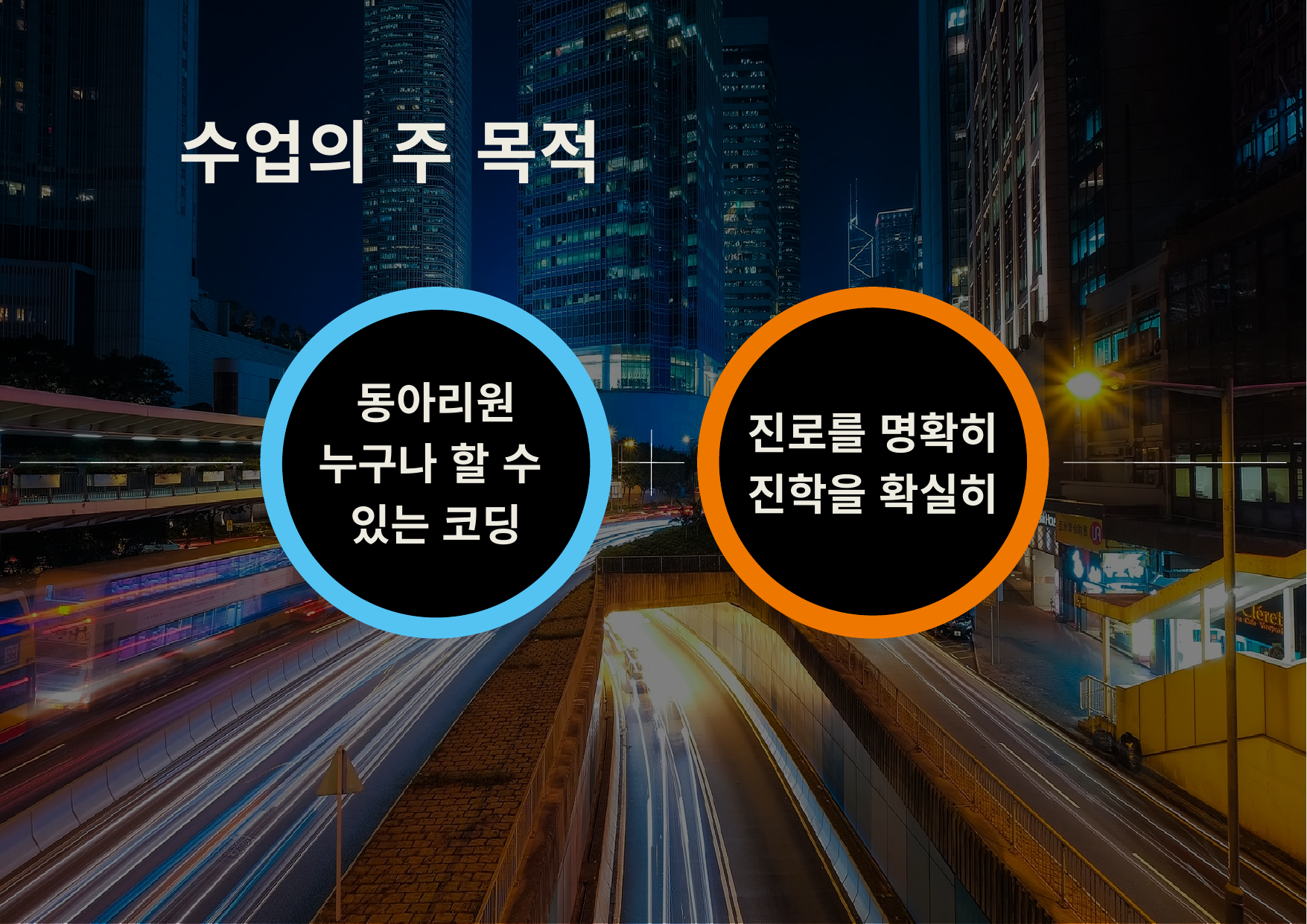

수업의 주 목적

동아리원
누구나 할 수
있는 코딩
진로를 명확히
진학을 확실히